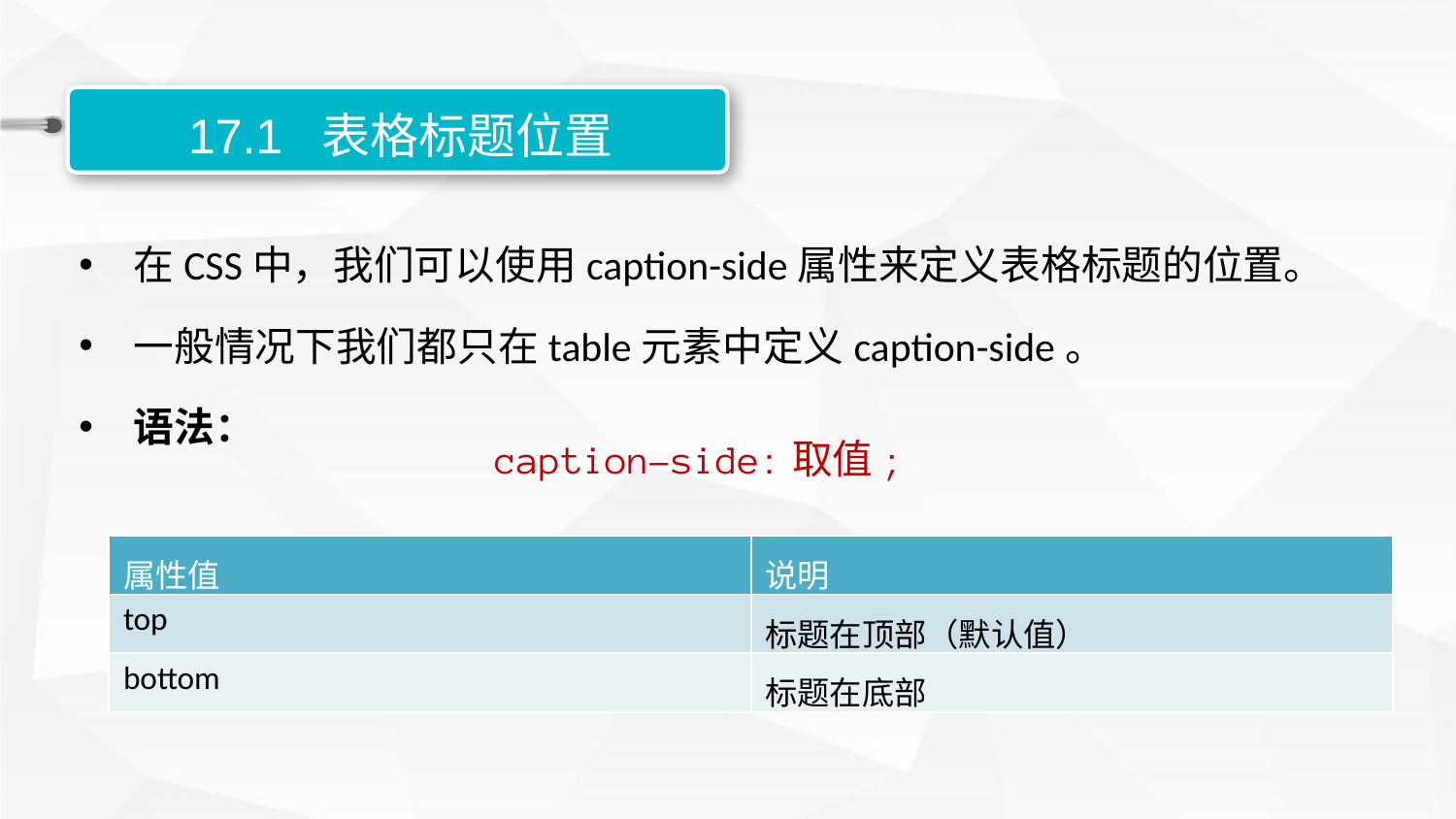

17.1  表格标题位置

在CSS中，我们可以使用caption-side属性来定义表格标题的位置。
一般情况下我们都只在table元素中定义caption-side。
语法：
caption-side:取值;
| 属性值 | 说明 |
| --- | --- |
| top | 标题在顶部（默认值） |
| bottom | 标题在底部 |